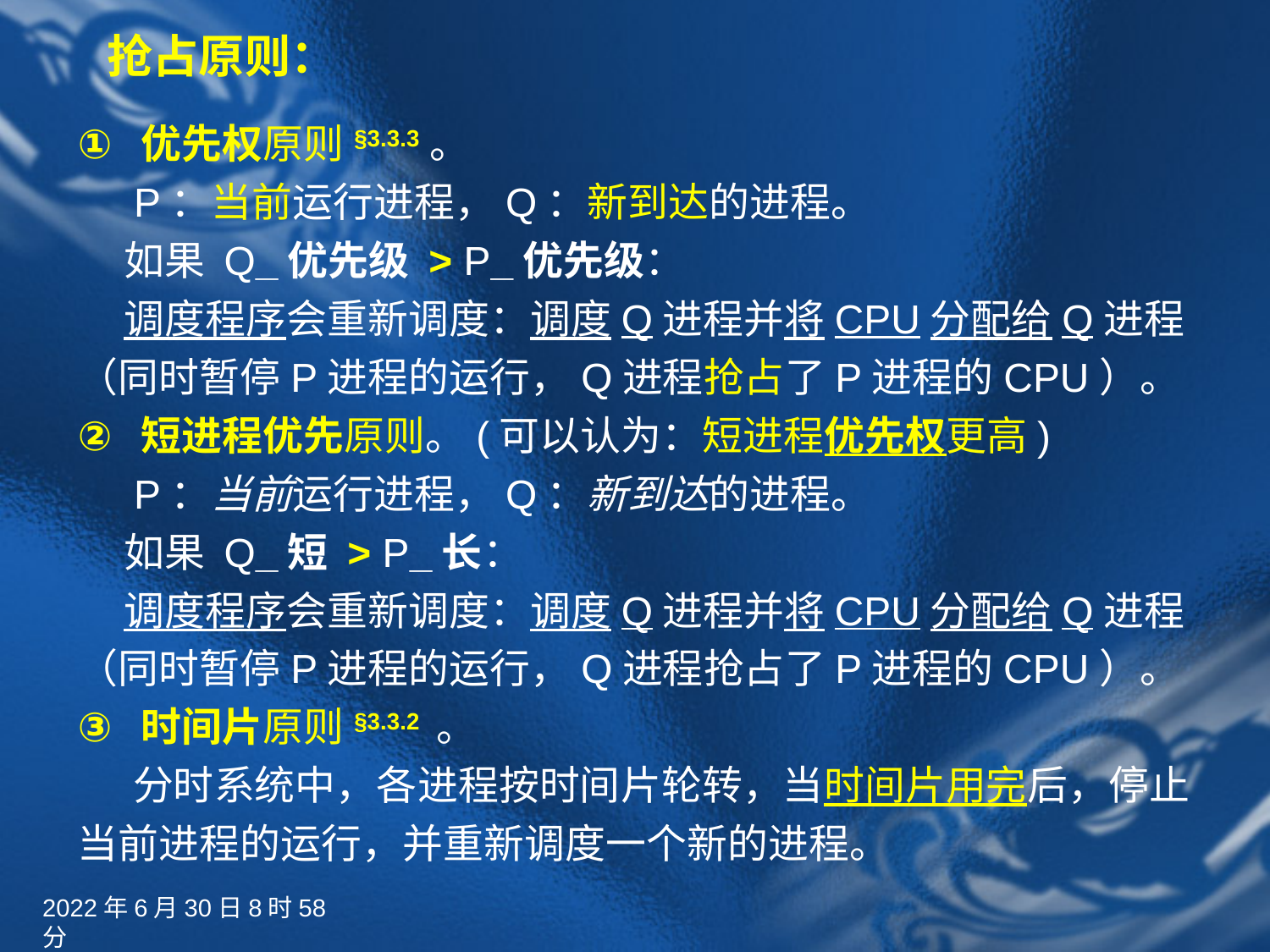

# 抢占原则：
优先权原则§3.3.3。
     P：当前运行进程，Q：新到达的进程。
    如果 Q_优先级 > P_优先级：
    调度程序会重新调度：调度Q进程并将CPU分配给Q进程（同时暂停P进程的运行，Q进程抢占了P进程的CPU）。
短进程优先原则。(可以认为：短进程优先权更高)
     P：当前运行进程，Q：新到达的进程。
    如果 Q_短 > P_长：
    调度程序会重新调度：调度Q进程并将CPU分配给Q进程（同时暂停P进程的运行，Q进程抢占了P进程的CPU）。
时间片原则§3.3.2 。
     分时系统中，各进程按时间片轮转，当时间片用完后，停止当前进程的运行，并重新调度一个新的进程。
2022年6月30日8时58分